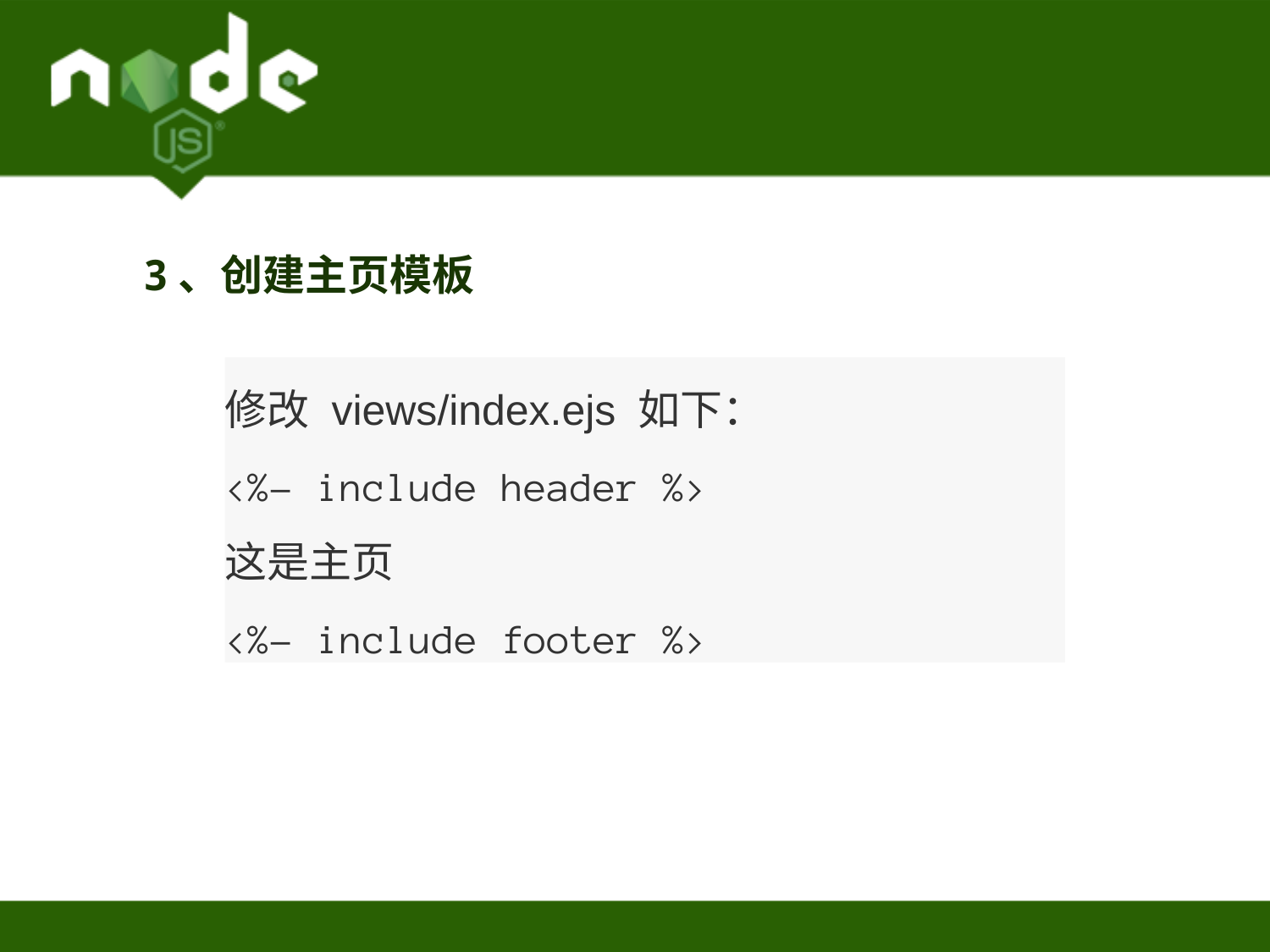

3、创建主页模板
修改 views/index.ejs 如下：
<%- include header %>
这是主页
<%- include footer %>